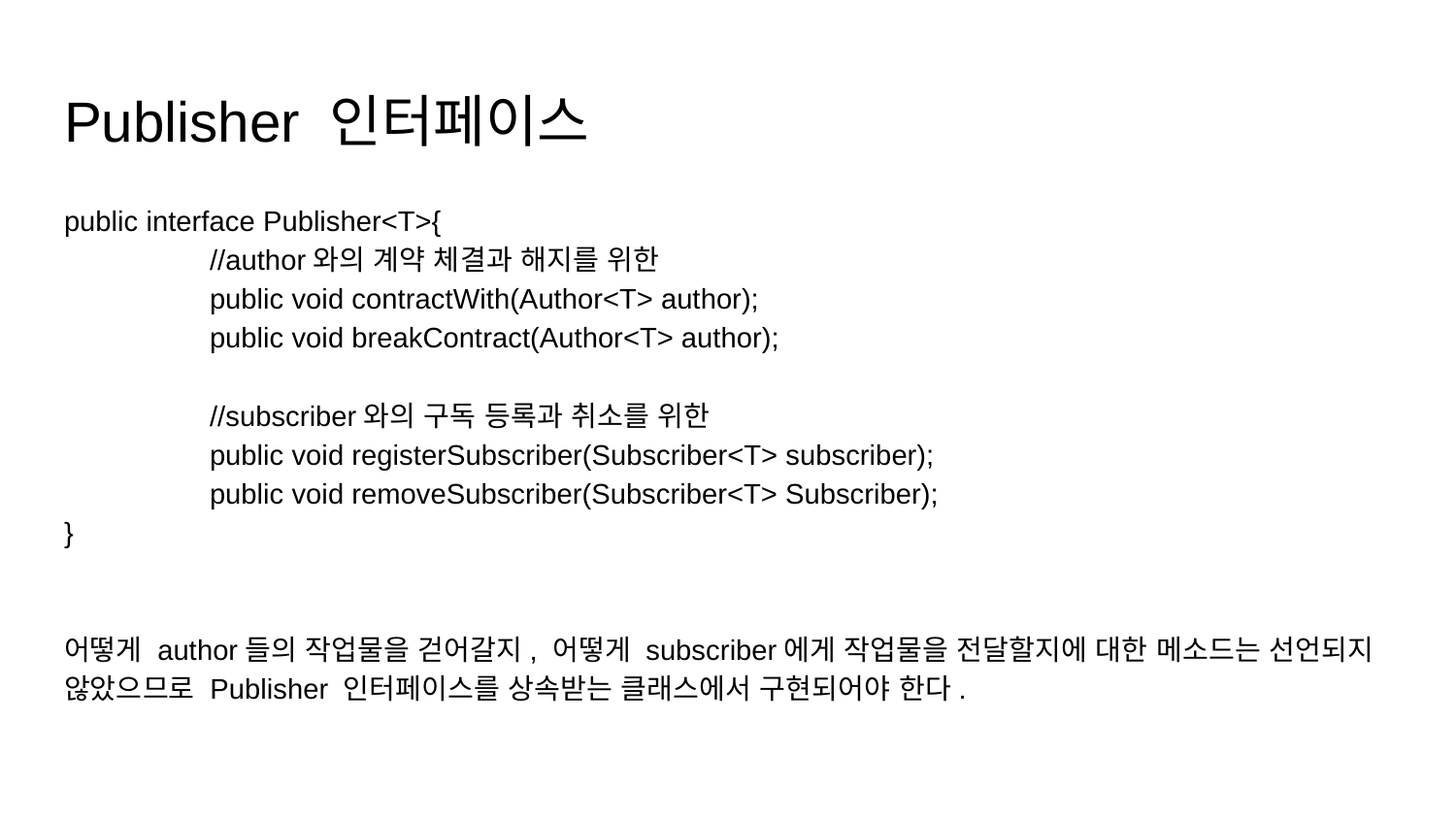

# Publisher 인터페이스
public interface Publisher<T>{
	//author와의 계약 체결과 해지를 위한
	public void contractWith(Author<T> author);
	public void breakContract(Author<T> author);

	//subscriber와의 구독 등록과 취소를 위한
	public void registerSubscriber(Subscriber<T> subscriber);
	public void removeSubscriber(Subscriber<T> Subscriber);
}

어떻게 author들의 작업물을 걷어갈지, 어떻게 subscriber에게 작업물을 전달할지에 대한 메소드는 선언되지 않았으므로 Publisher 인터페이스를 상속받는 클래스에서 구현되어야 한다.